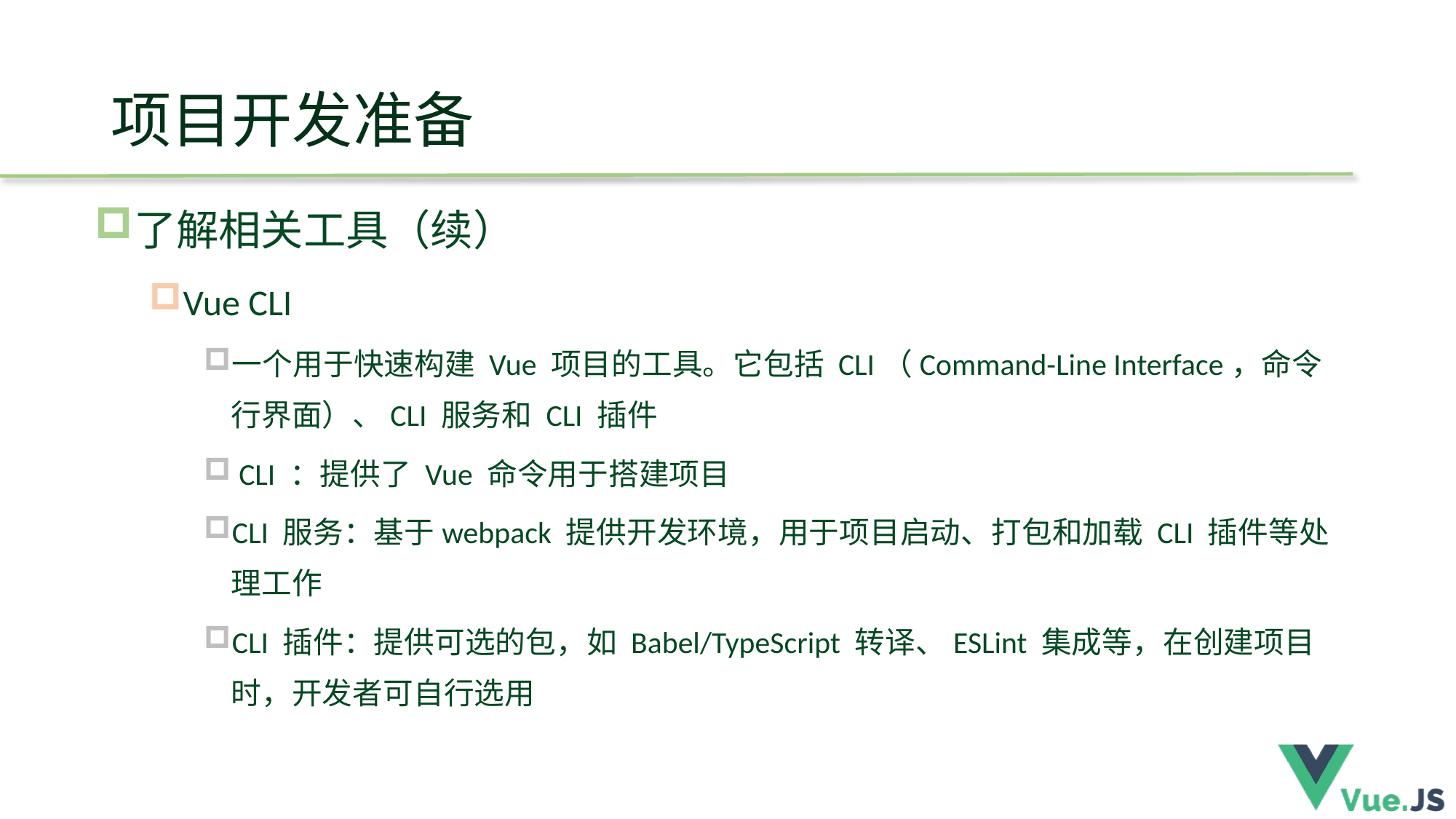

# 项目开发准备
了解相关工具（续）
Vue CLI
一个用于快速构建 Vue 项目的工具。它包括 CLI（Command-Line Interface，命令行界面）、CLI 服务和 CLI 插件
 CLI ：提供了 Vue 命令用于搭建项目
CLI 服务：基于webpack 提供开发环境，用于项目启动、打包和加载 CLI 插件等处理工作
CLI 插件：提供可选的包，如 Babel/TypeScript 转译、ESLint 集成等，在创建项目时，开发者可自行选用